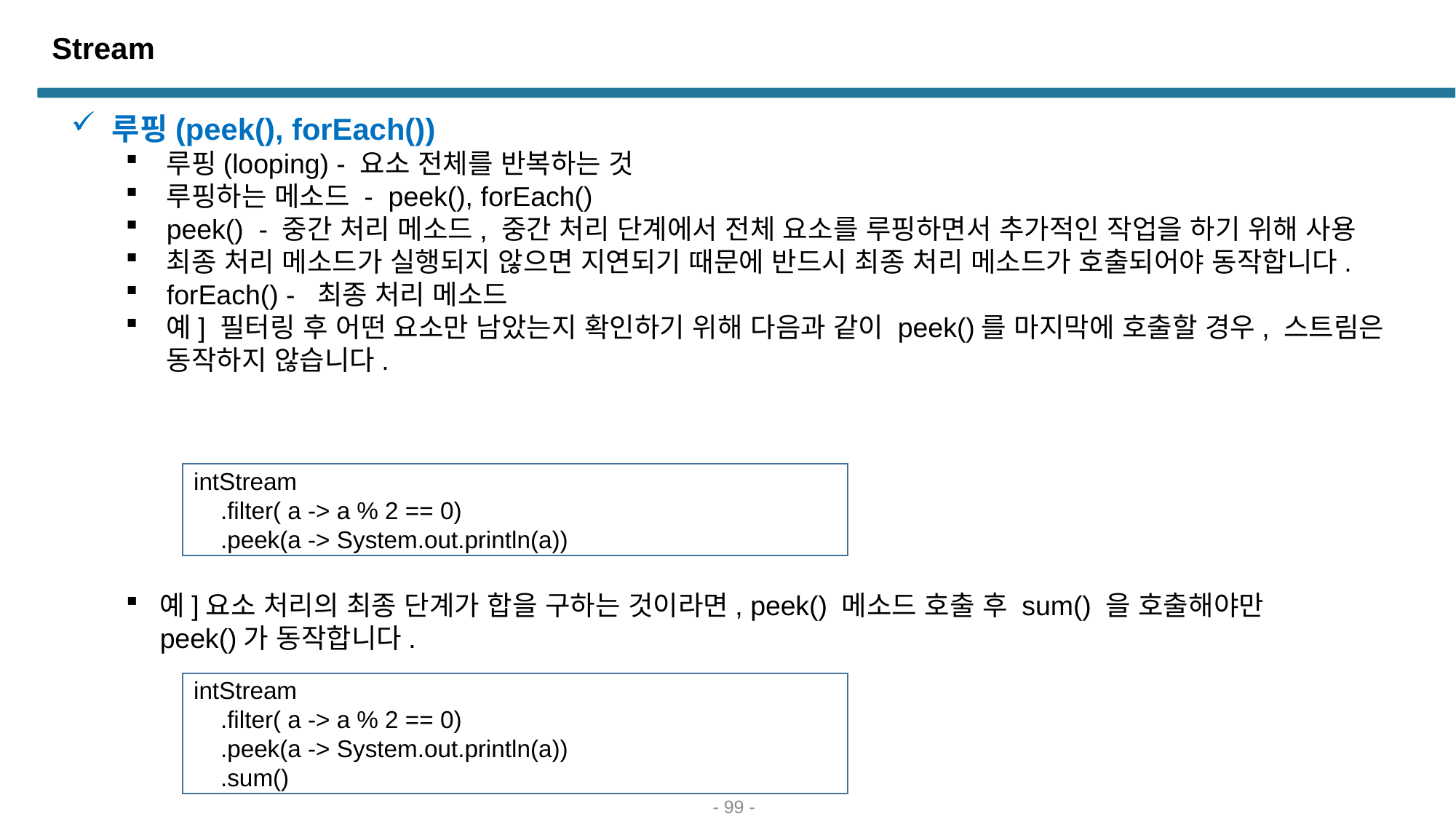

# Stream
루핑(peek(), forEach())
루핑(looping) - 요소 전체를 반복하는 것
루핑하는 메소드 -  peek(), forEach()
peek()  - 중간 처리 메소드, 중간 처리 단계에서 전체 요소를 루핑하면서 추가적인 작업을 하기 위해 사용
최종 처리 메소드가 실행되지 않으면 지연되기 때문에 반드시 최종 처리 메소드가 호출되어야 동작합니다.
forEach() -  최종 처리 메소드
예] 필터링 후 어떤 요소만 남았는지 확인하기 위해 다음과 같이 peek()를 마지막에 호출할 경우, 스트림은 동작하지 않습니다.
intStream
    .filter( a -> a % 2 == 0)
    .peek(a -> System.out.println(a))
예]요소 처리의 최종 단계가 합을 구하는 것이라면, peek() 메소드 호출 후 sum() 을 호출해야만 peek()가 동작합니다.
intStream
    .filter( a -> a % 2 == 0)
    .peek(a -> System.out.println(a))
    .sum()
- 99 -